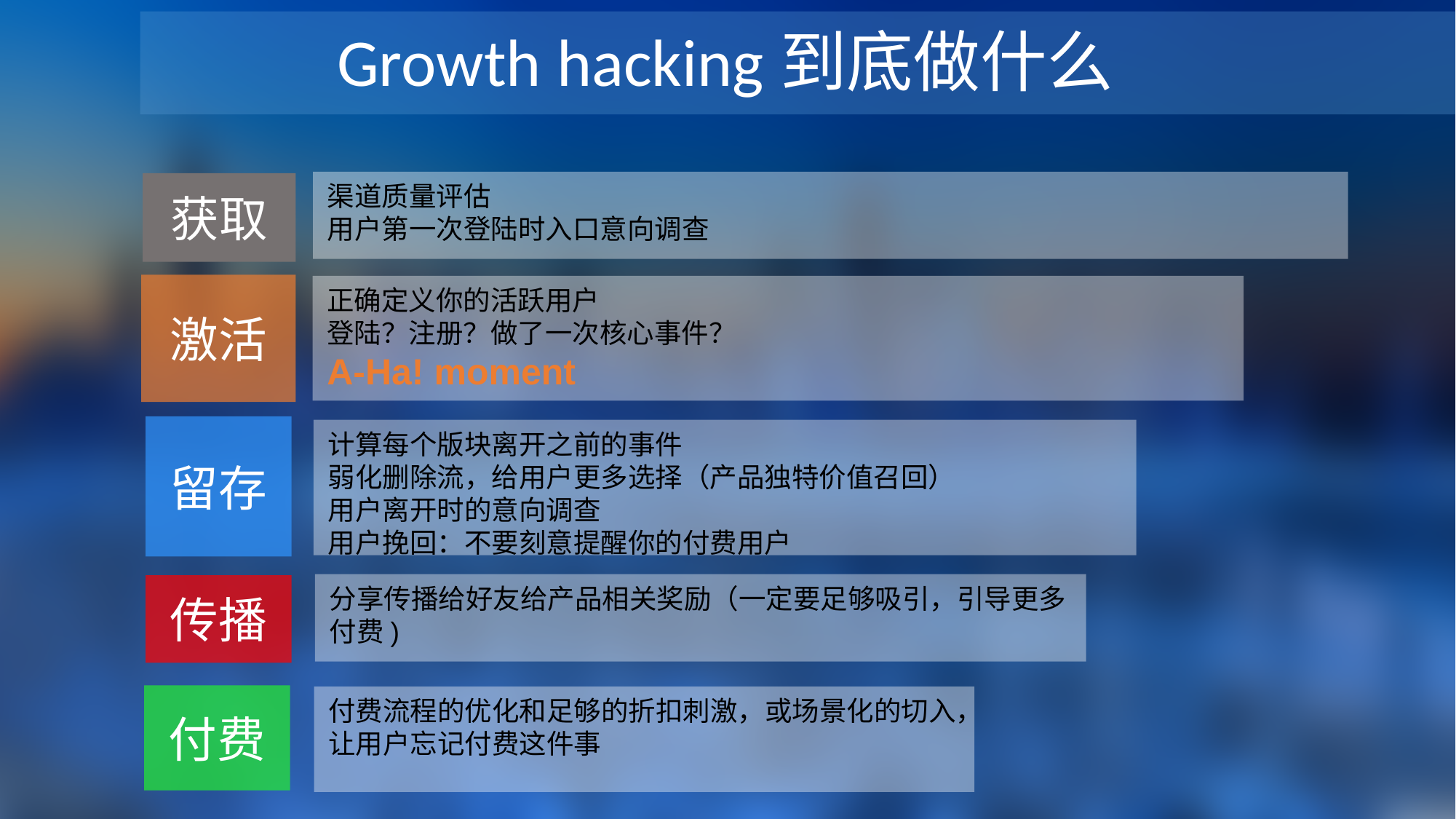

# Growth hacking到底做什么
渠道质量评估
用户第一次登陆时入口意向调查
获取
激活
正确定义你的活跃用户
登陆？注册？做了一次核心事件？
A-Ha! moment
留存
计算每个版块离开之前的事件
弱化删除流，给用户更多选择（产品独特价值召回）
用户离开时的意向调查
用户挽回：不要刻意提醒你的付费用户
分享传播给好友给产品相关奖励（一定要足够吸引，引导更多付费)
传播
付费
付费流程的优化和足够的折扣刺激，或场景化的切入，让用户忘记付费这件事